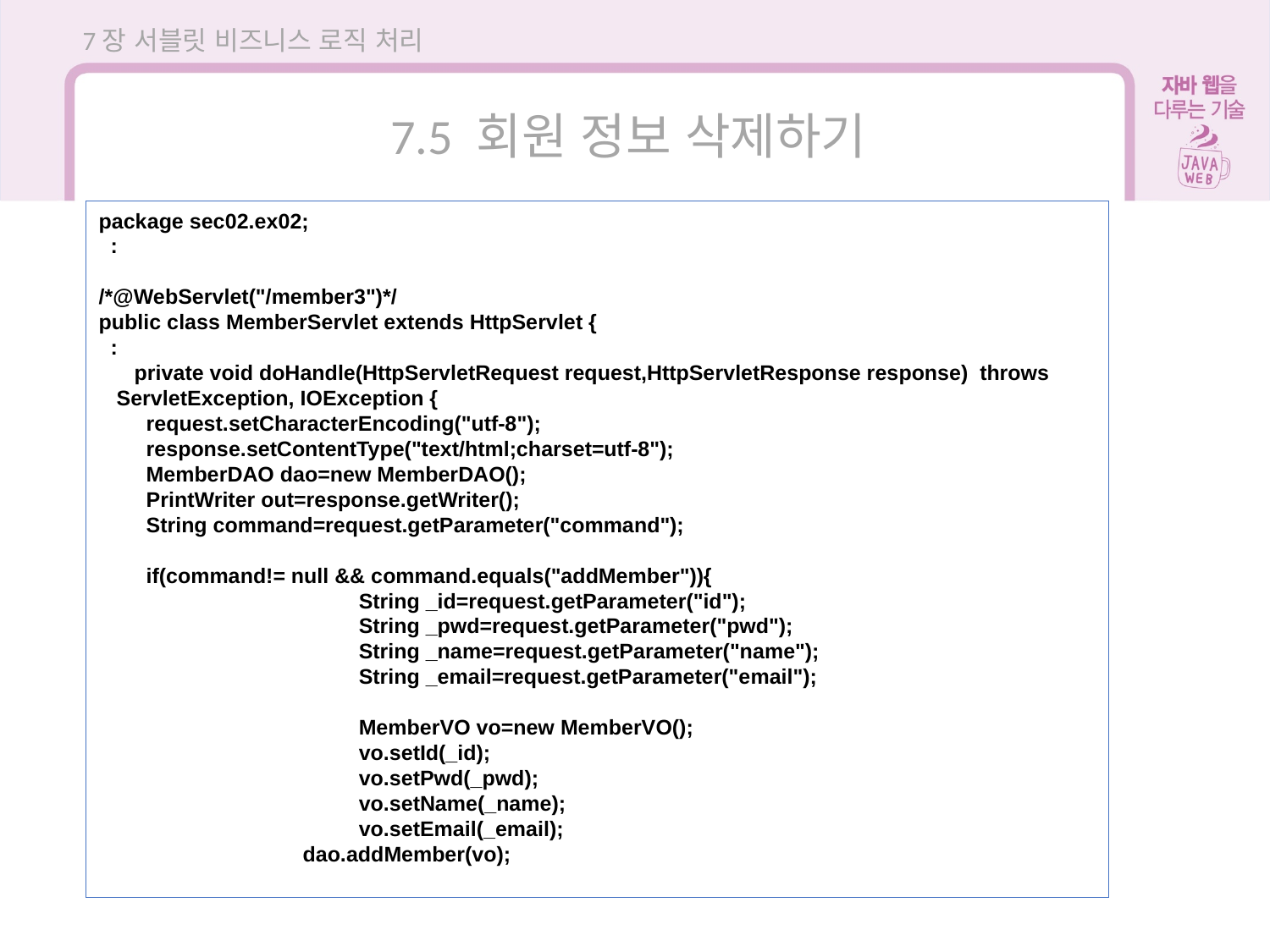

7장 서블릿 비즈니스 로직 처리
7.5 회원 정보 삭제하기
package sec02.ex02;
  :

/*@WebServlet("/member3")*/
public class MemberServlet extends HttpServlet {
  :
      private void doHandle(HttpServletRequest request,HttpServletResponse response)  throws           ServletException, IOException {
        request.setCharacterEncoding("utf-8");
        response.setContentType("text/html;charset=utf-8");
        MemberDAO dao=new MemberDAO();
        PrintWriter out=response.getWriter();
        String command=request.getParameter("command");

        if(command!= null && command.equals("addMember")){
		 String _id=request.getParameter("id");
		 String _pwd=request.getParameter("pwd");
		 String _name=request.getParameter("name");
		 String _email=request.getParameter("email");

		 MemberVO vo=new MemberVO();
		 vo.setId(_id);
		 vo.setPwd(_pwd);
		 vo.setName(_name);
		 vo.setEmail(_email);
	             dao.addMember(vo);